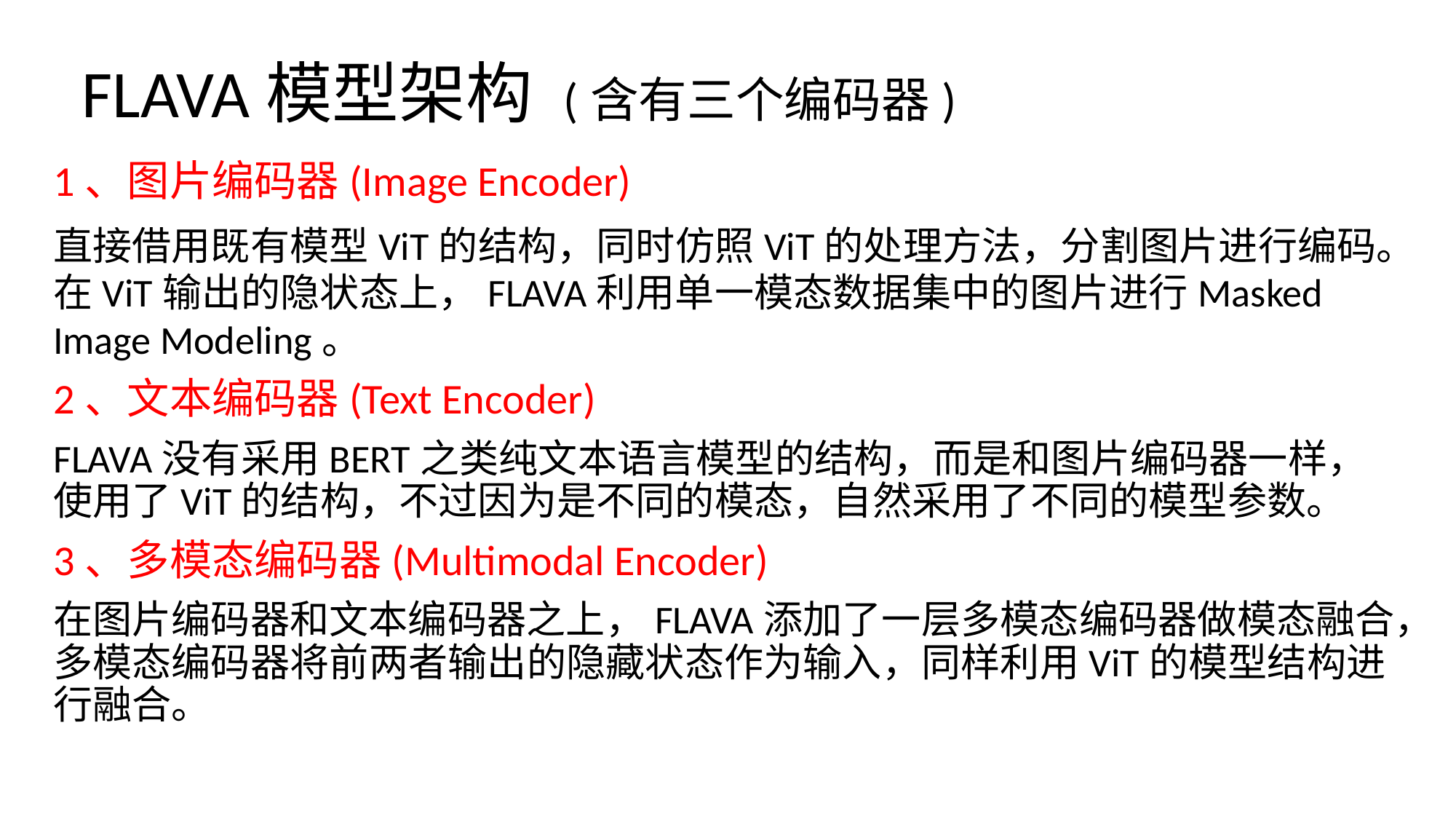

# FLAVA模型架构 (含有三个编码器)
1、图片编码器(Image Encoder)
直接借用既有模型ViT的结构，同时仿照ViT的处理方法，分割图片进行编码。在ViT输出的隐状态上，FLAVA利用单一模态数据集中的图片进行Masked Image Modeling。
2、文本编码器(Text Encoder)
FLAVA没有采用BERT之类纯文本语言模型的结构，而是和图片编码器一样，使用了ViT的结构，不过因为是不同的模态，自然采用了不同的模型参数。
3、多模态编码器(Multimodal Encoder)
在图片编码器和文本编码器之上，FLAVA添加了一层多模态编码器做模态融合，多模态编码器将前两者输出的隐藏状态作为输入，同样利用ViT的模型结构进行融合。